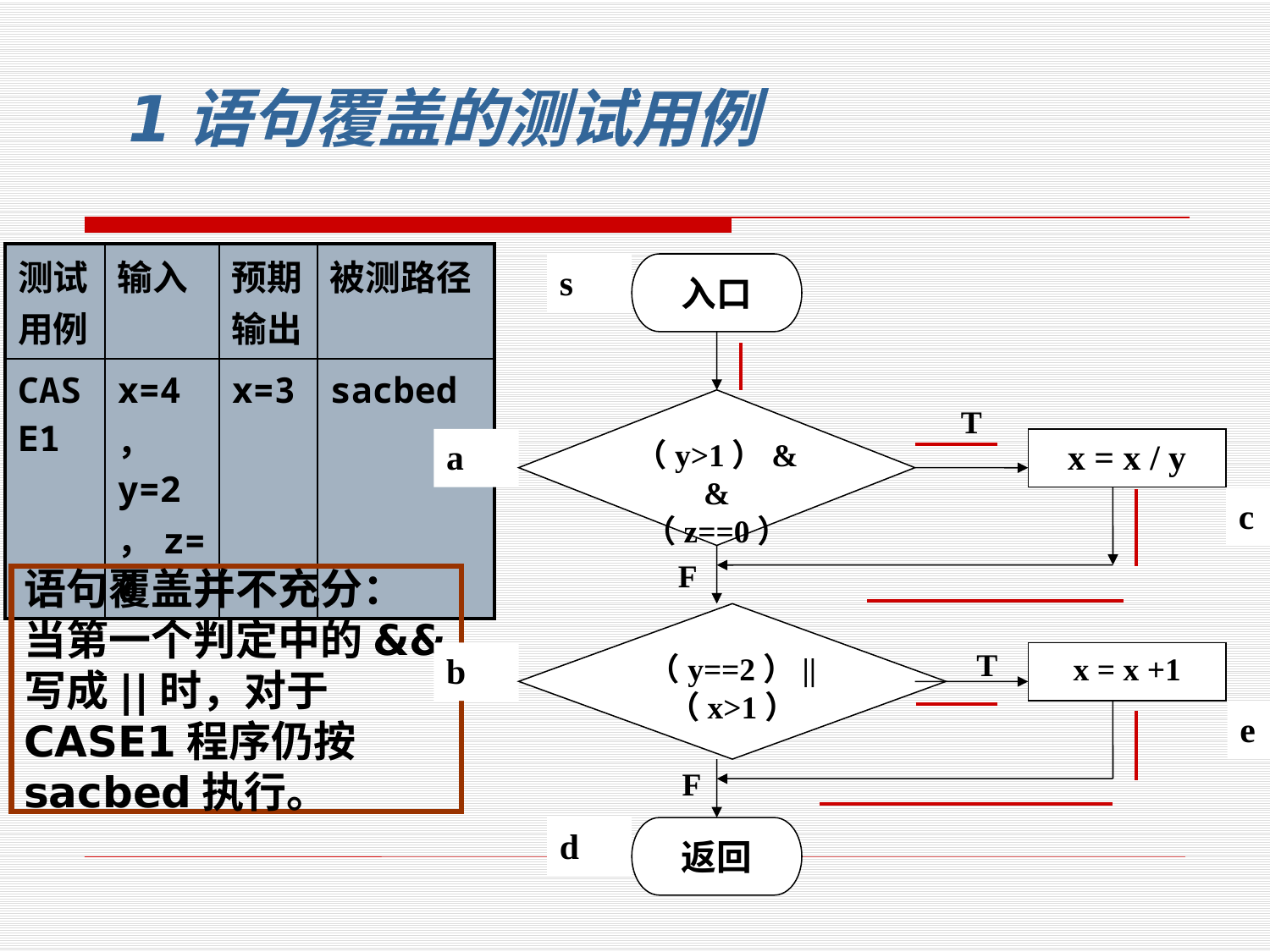

# 1语句覆盖的测试用例
| 测试用例 | 输入 | 预期输出 | 被测路径 |
| --- | --- | --- | --- |
| CASE1 | x=4， y=2，z=0 | x=3 | sacbed |
s
入口

（y>1）&&
（z==0）
a
x = x / y

c

（y==2）||
（x>1）
b
x = x +1

e

d
返回
T
F
语句覆盖并不充分： 当第一个判定中的&&写成||时，对于CASE1程序仍按sacbed执行。
T
F